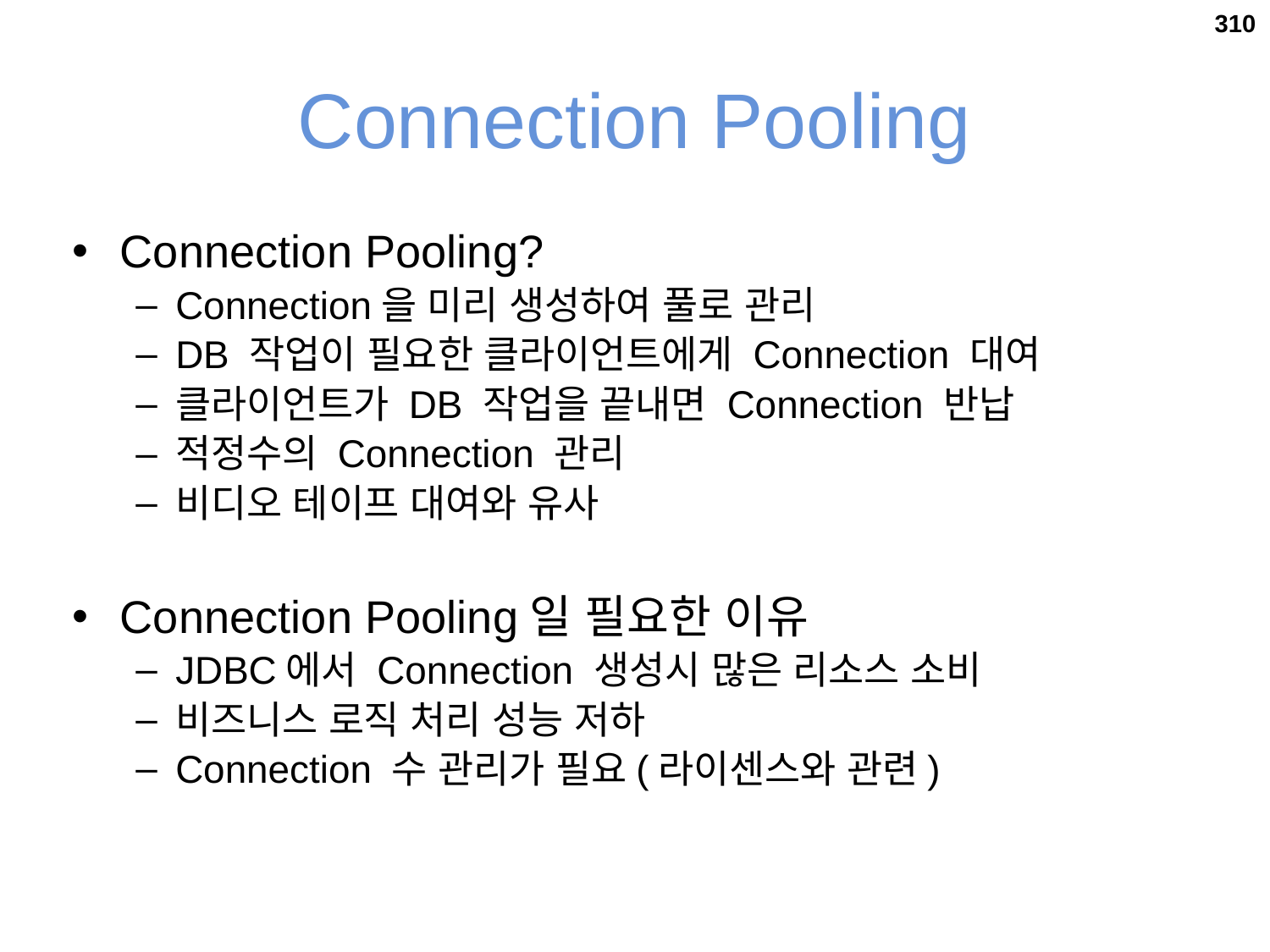

310
# Connection Pooling
Connection Pooling?
Connection을 미리 생성하여 풀로 관리
DB 작업이 필요한 클라이언트에게 Connection 대여
클라이언트가 DB 작업을 끝내면 Connection 반납
적정수의 Connection 관리
비디오 테이프 대여와 유사

Connection Pooling일 필요한 이유
JDBC에서 Connection 생성시 많은 리소스 소비
비즈니스 로직 처리 성능 저하
Connection 수 관리가 필요(라이센스와 관련)